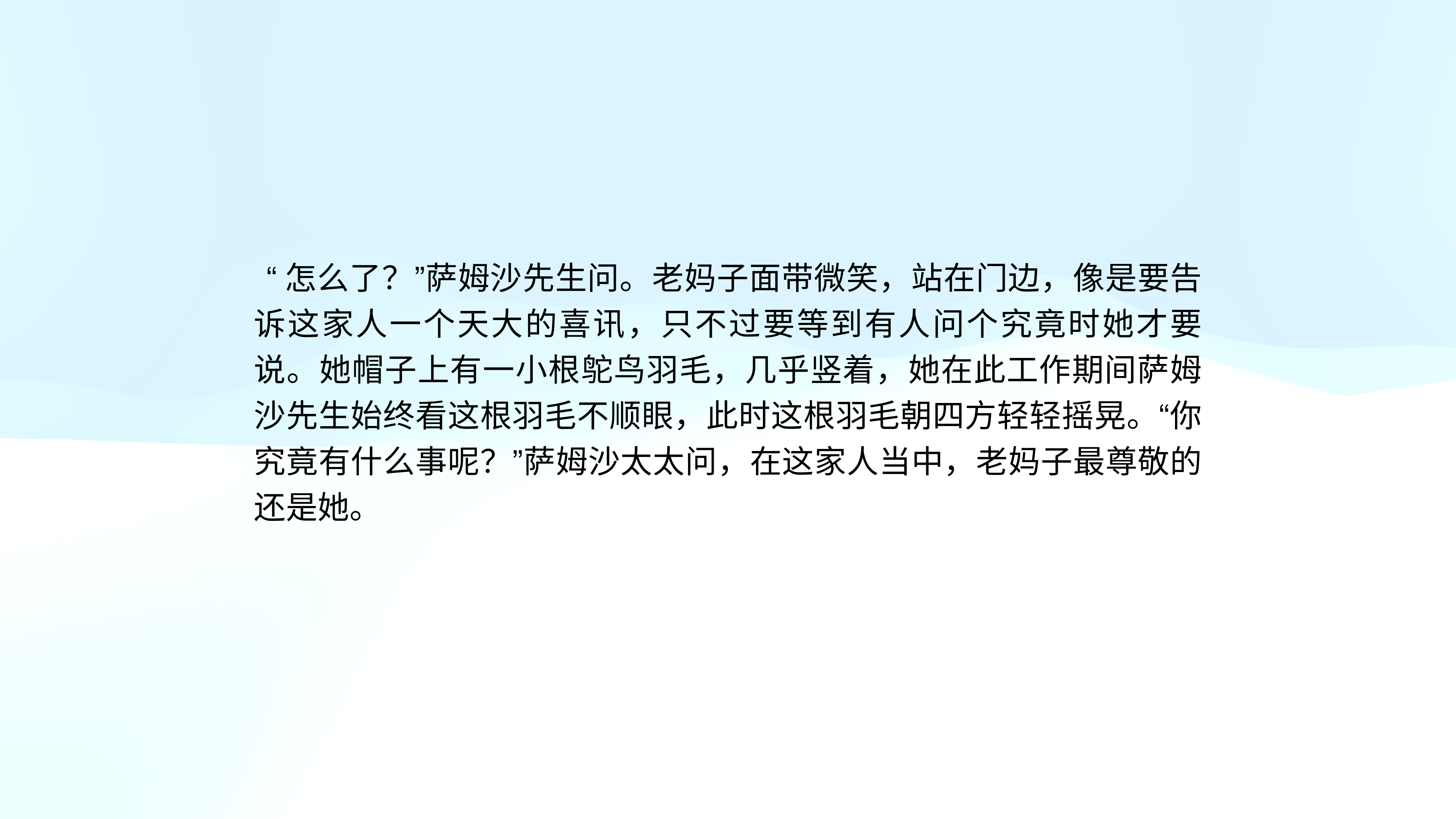

“怎么了？”萨姆沙先生问。老妈子面带微笑，站在门边，像是要告诉这家人一个天大的喜讯，只不过要等到有人问个究竟时她才要说。她帽子上有一小根鸵鸟羽毛，几乎竖着，她在此工作期间萨姆沙先生始终看这根羽毛不顺眼，此时这根羽毛朝四方轻轻摇晃。“你究竟有什么事呢？”萨姆沙太太问，在这家人当中，老妈子最尊敬的还是她。